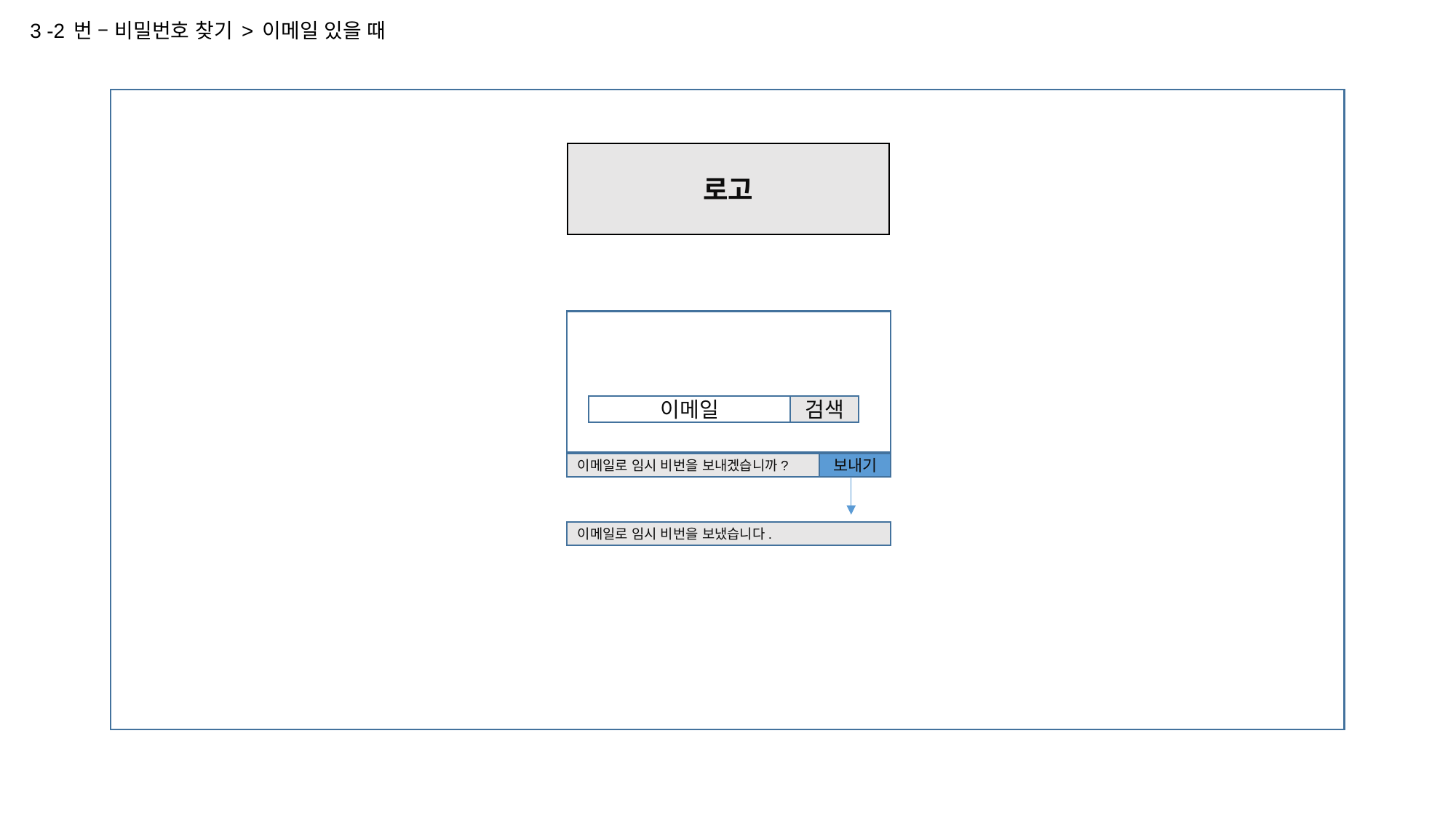

# 3 -2 번 – 비밀번호 찾기 > 이메일 있을 때

로고

이메일
검색
이메일로 임시 비번을 보내겠습니까?
보내기
이메일로 임시 비번을 보냈습니다.